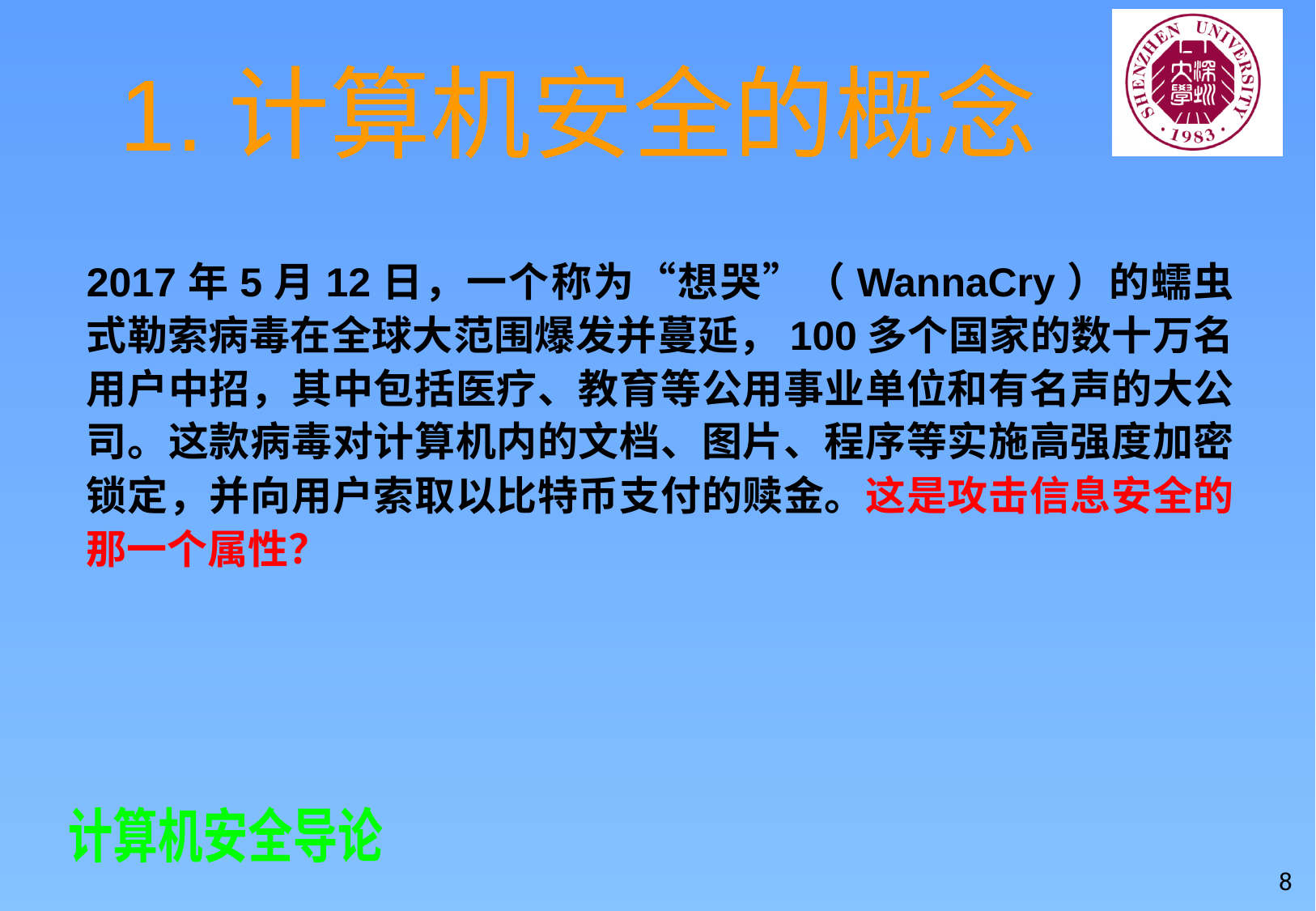

# 1.计算机安全的概念
2017年5月12日，一个称为“想哭”（WannaCry）的蠕虫式勒索病毒在全球大范围爆发并蔓延，100多个国家的数十万名用户中招，其中包括医疗、教育等公用事业单位和有名声的大公司。这款病毒对计算机内的文档、图片、程序等实施高强度加密锁定，并向用户索取以比特币支付的赎金。这是攻击信息安全的那一个属性？
8